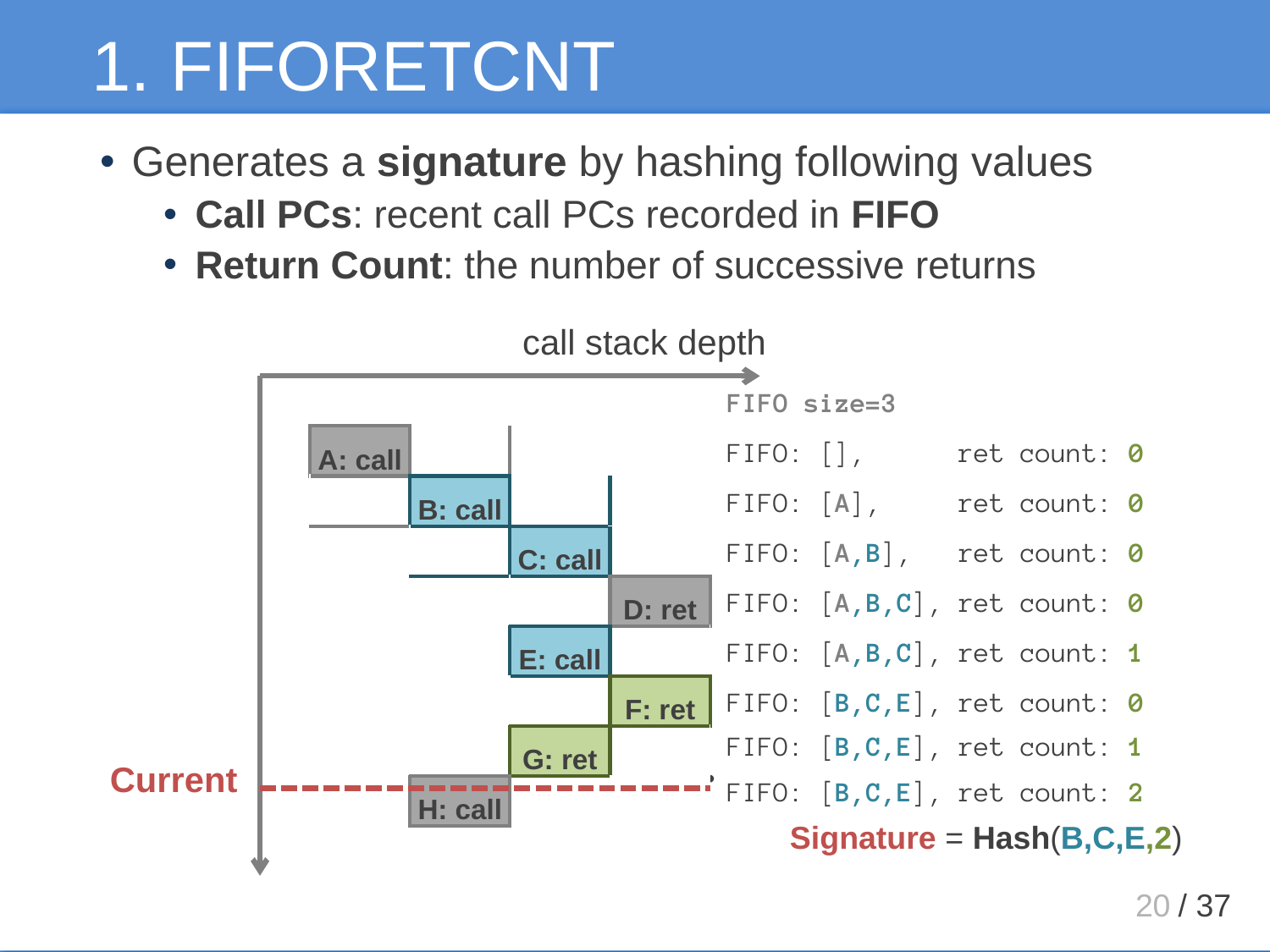

# 1. FIFORETCNT
Generates a signature by hashing following values
Call PCs: recent call PCs recorded in FIFO
Return Count: the number of successive returns

call stack depth
FIFO size=3
| A: call |  |  |  |
| --- | --- | --- | --- |
|  | B: call |  |  |
|  |  | C: call |  |
|  |  |  | D: ret |
|  |  | E: call |  |
|  |  |  | F: ret |
|  |  | G: ret |  |
|  | H: call |  |  |
FIFO: [],      ret count: 0
FIFO: [A],     ret count: 0
FIFO: [A,B],   ret count: 0
FIFO: [A,B,C], ret count: 0
FIFO: [A,B,C], ret count: 1
FIFO: [B,C,E], ret count: 0
FIFO: [B,C,E], ret count: 1
Current
・・・
FIFO: [B,C,E], ret count: 2
Signature = Hash(B,C,E,2)
20